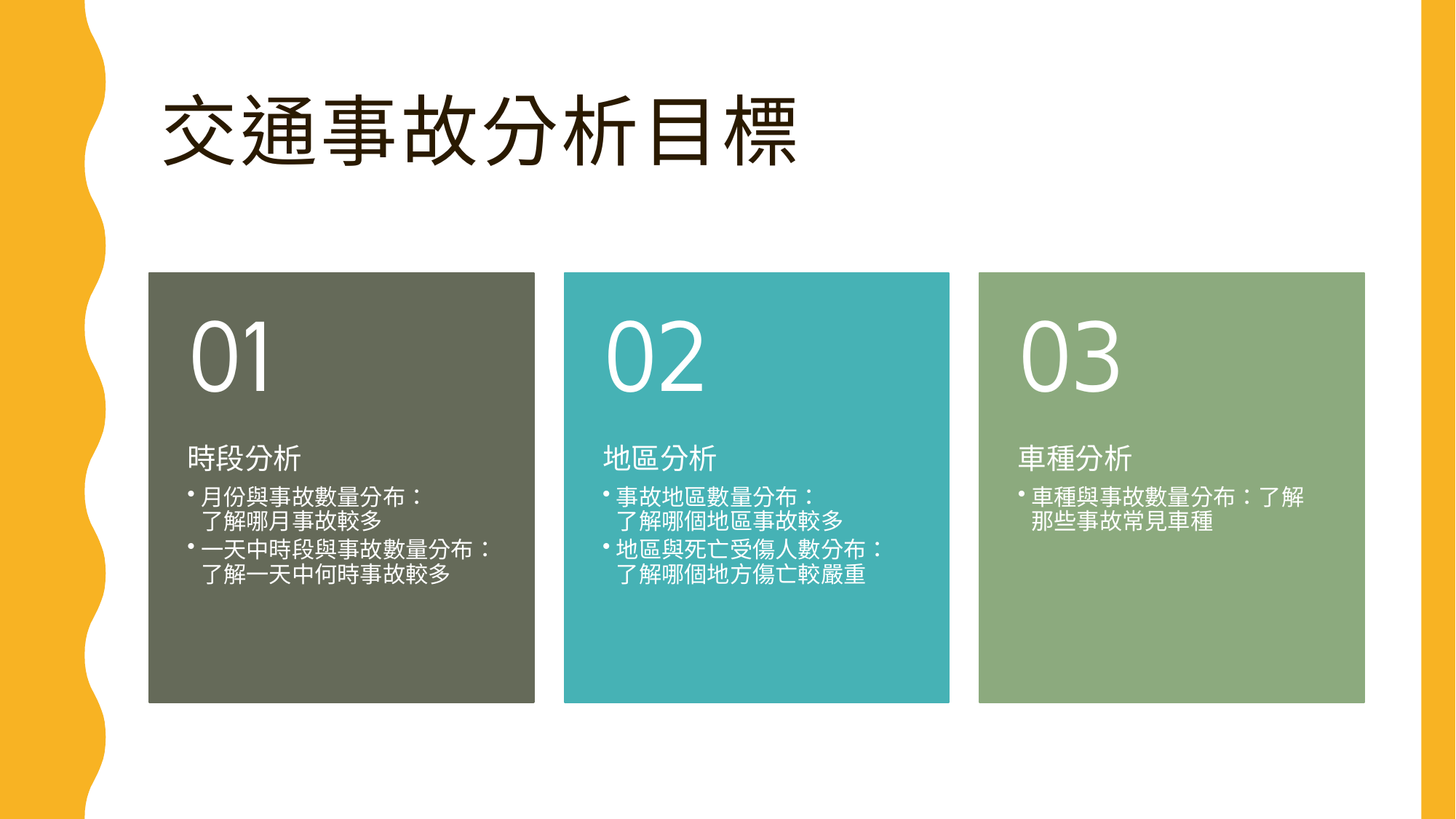

# 交通事故分析目標
時段分析
月份與事故數量分布：
了解哪月事故較多
一天中時段與事故數量分布：了解一天中何時事故較多
01
地區分析
事故地區數量分布：
了解哪個地區事故較多
地區與死亡受傷人數分布：了解哪個地方傷亡較嚴重
02
車種分析
車種與事故數量分布：了解那些事故常見車種
03